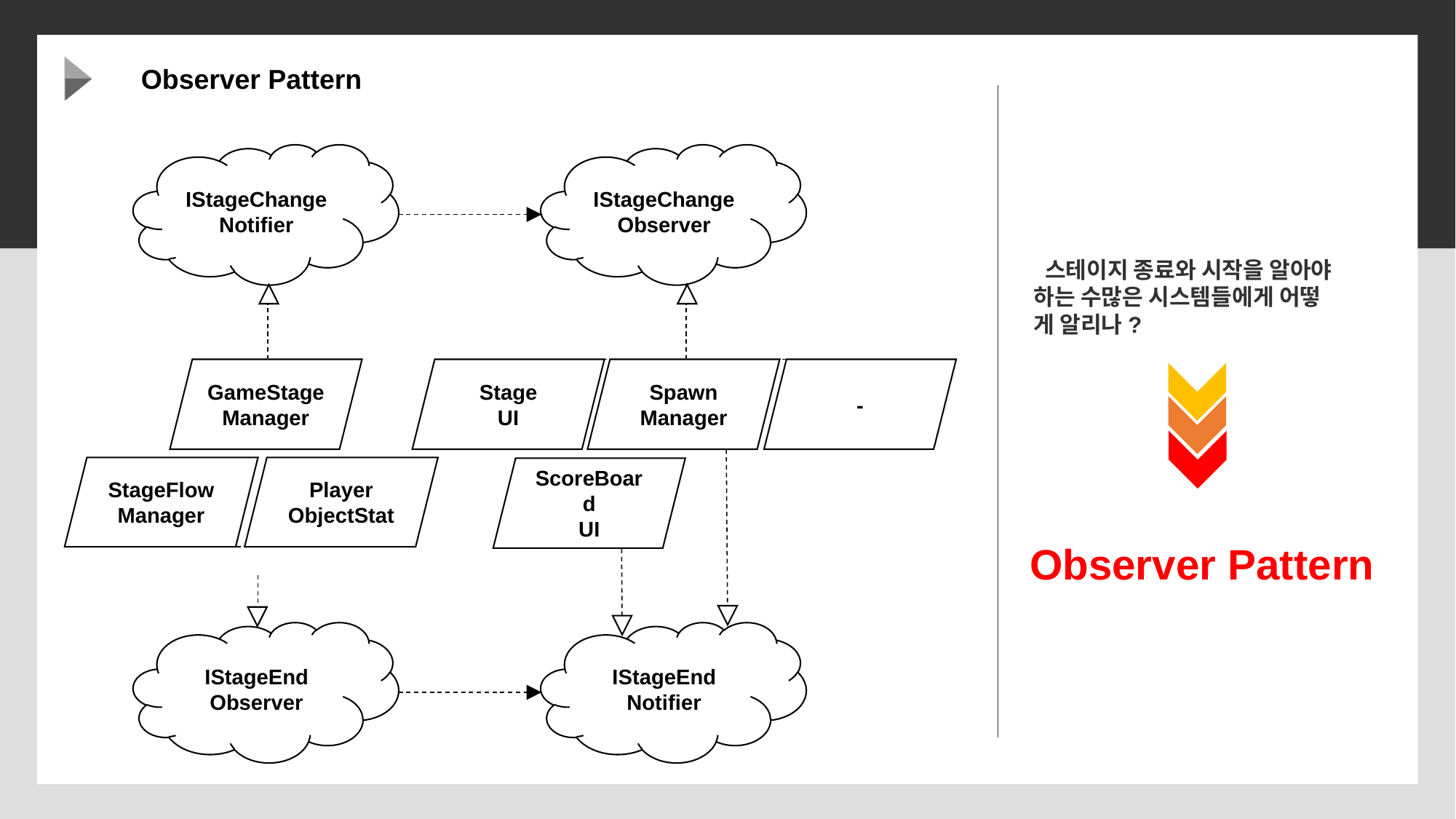

Observer Pattern
IStageChange
Notifier
IStageChange
Observer
GameStage
Manager
Stage
UI
Spawn
Manager
-
StageFlow
Manager
Player
ObjectStat
ScoreBoard
UI
IStageEnd
Observer
IStageEnd
Notifier

스테이지 종료와 시작을 알아야
   하는 수많은 시스템들에게 어떻
   게 알리나?

 Observer Pattern